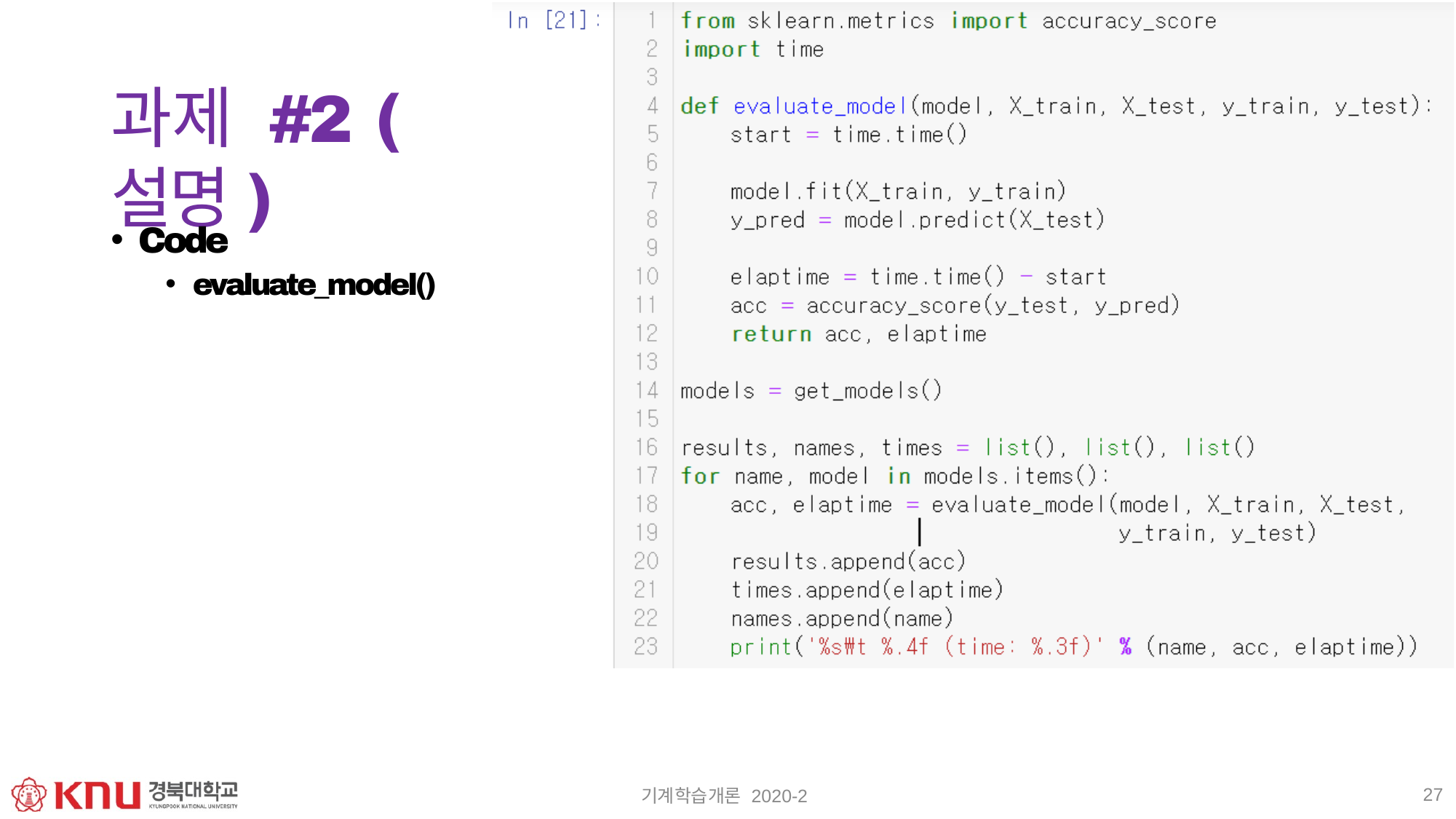

# 과제 #2 (설명)
Code
evaluate_model()
27
기계학습개론 2020-2